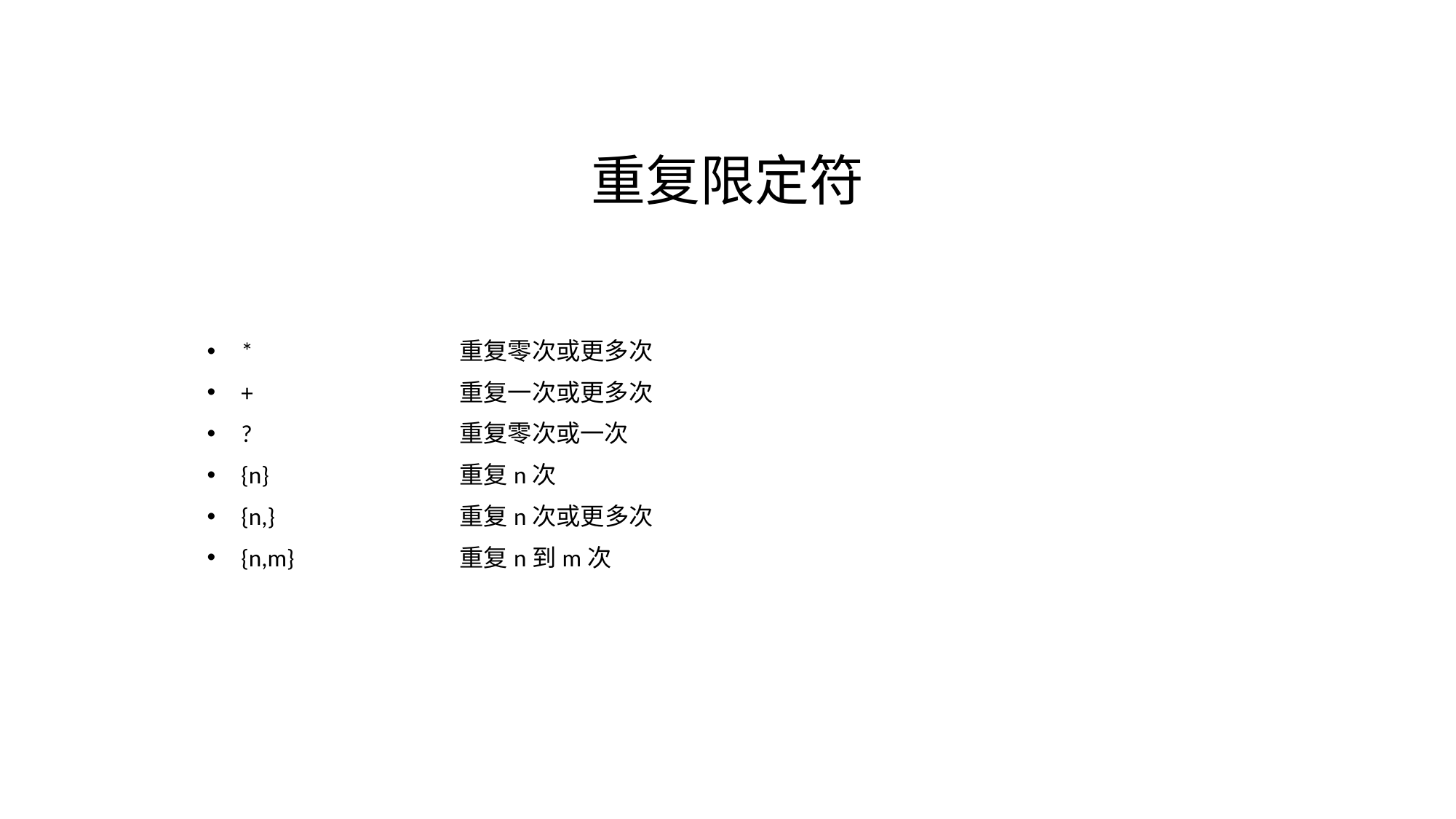

# 重复限定符
*		重复零次或更多次
+		重复一次或更多次
?		重复零次或一次
{n}		重复n次
{n,} 		重复n次或更多次
{n,m} 		重复n到m次